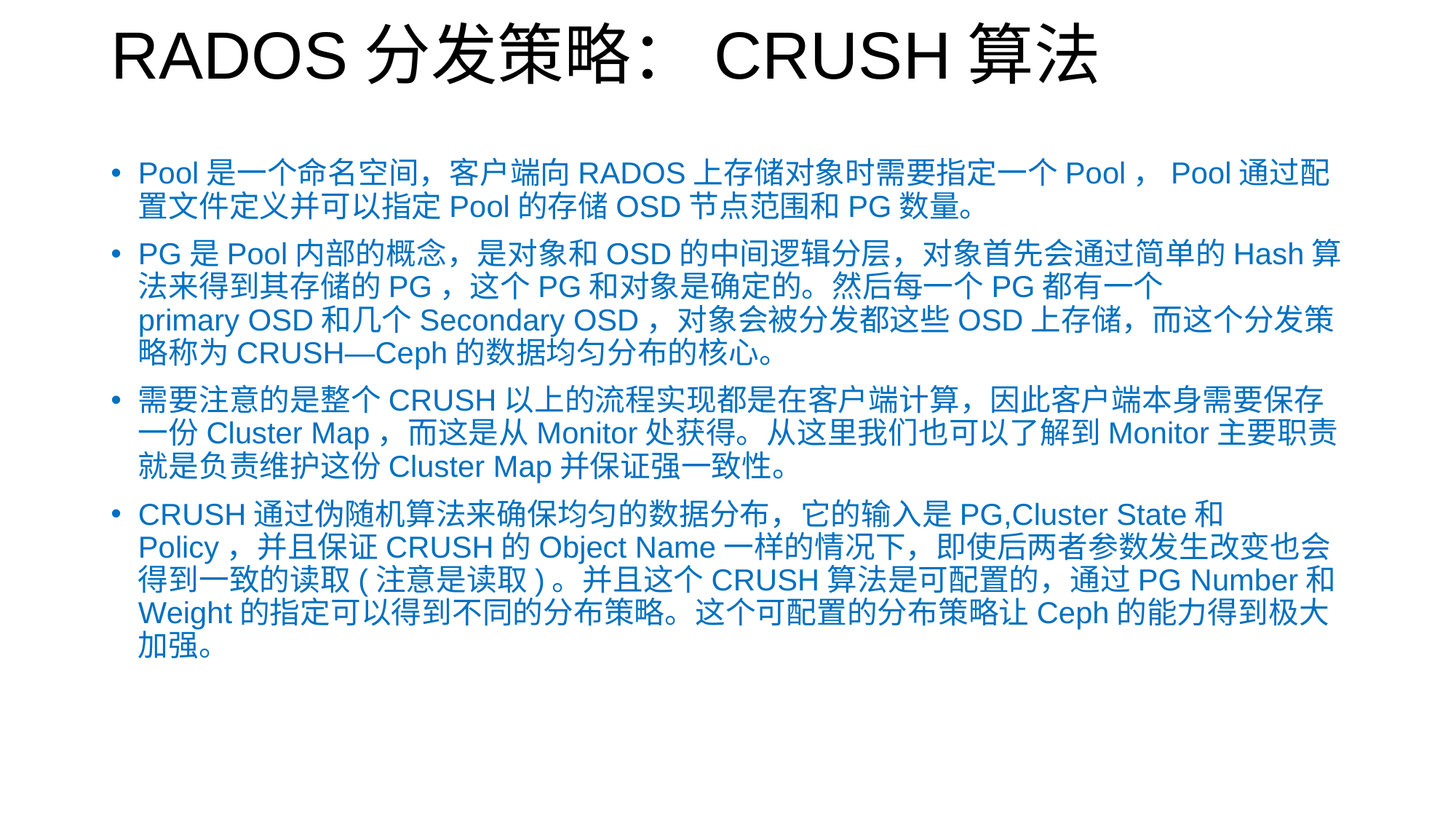

# RADOS分发策略：CRUSH算法
Pool是一个命名空间，客户端向RADOS上存储对象时需要指定一个Pool，Pool通过配置文件定义并可以指定Pool的存储OSD节点范围和PG数量。
PG是Pool内部的概念，是对象和OSD的中间逻辑分层，对象首先会通过简单的Hash算法来得到其存储的PG，这个PG和对象是确定的。然后每一个PG都有一个primary OSD和几个Secondary OSD，对象会被分发都这些OSD上存储，而这个分发策略称为CRUSH—Ceph的数据均匀分布的核心。
需要注意的是整个CRUSH以上的流程实现都是在客户端计算，因此客户端本身需要保存一份Cluster Map，而这是从Monitor处获得。从这里我们也可以了解到Monitor主要职责就是负责维护这份Cluster Map并保证强一致性。
CRUSH通过伪随机算法来确保均匀的数据分布，它的输入是PG,Cluster State和Policy，并且保证CRUSH的Object Name一样的情况下，即使后两者参数发生改变也会得到一致的读取(注意是读取)。并且这个CRUSH算法是可配置的，通过PG Number和Weight的指定可以得到不同的分布策略。这个可配置的分布策略让Ceph的能力得到极大加强。